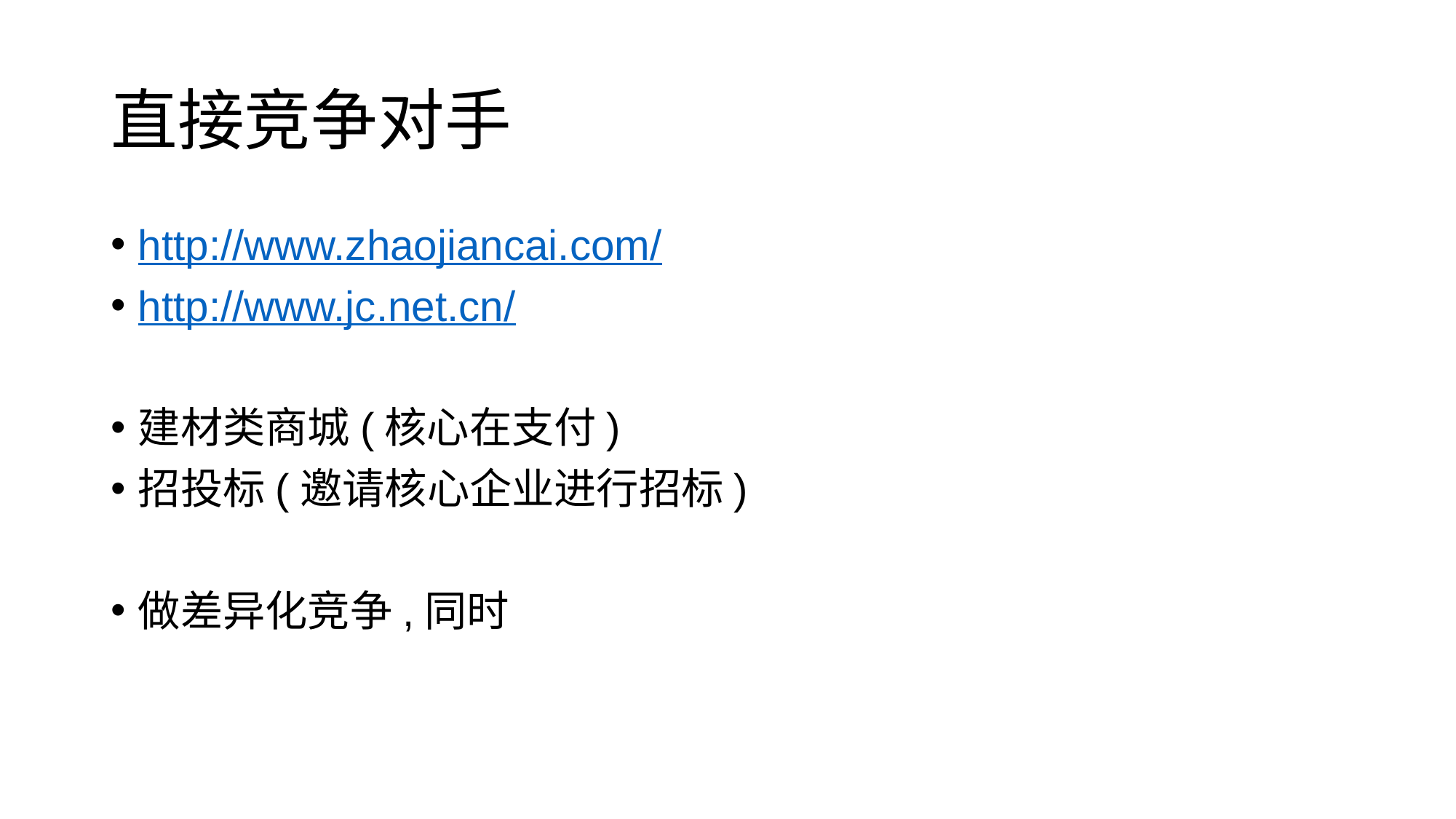

# 直接竞争对手
http://www.zhaojiancai.com/
http://www.jc.net.cn/

建材类商城(核心在支付)
招投标(邀请核心企业进行招标)

做差异化竞争,同时